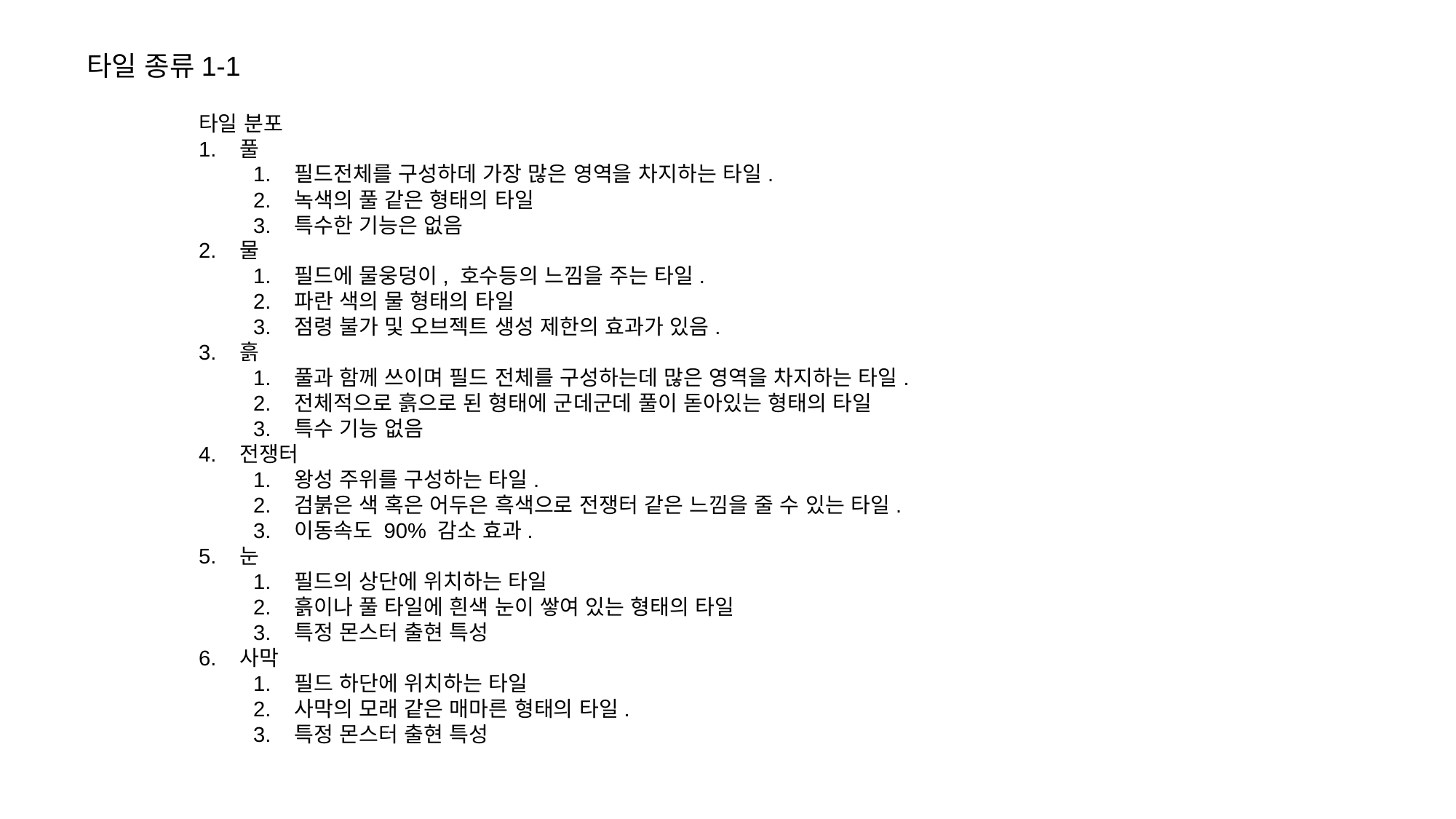

타일 종류1-1
타일 분포
풀
필드전체를 구성하데 가장 많은 영역을 차지하는 타일.
녹색의 풀 같은 형태의 타일
특수한 기능은 없음
물
필드에 물웅덩이, 호수등의 느낌을 주는 타일.
파란 색의 물 형태의 타일
점령 불가 및 오브젝트 생성 제한의 효과가 있음.
흙
풀과 함께 쓰이며 필드 전체를 구성하는데 많은 영역을 차지하는 타일.
전체적으로 흙으로 된 형태에 군데군데 풀이 돋아있는 형태의 타일
특수 기능 없음
전쟁터
왕성 주위를 구성하는 타일.
검붉은 색 혹은 어두은 흑색으로 전쟁터 같은 느낌을 줄 수 있는 타일.
이동속도 90% 감소 효과.
눈
필드의 상단에 위치하는 타일
흙이나 풀 타일에 흰색 눈이 쌓여 있는 형태의 타일
특정 몬스터 출현 특성
사막
필드 하단에 위치하는 타일
사막의 모래 같은 매마른 형태의 타일.
특정 몬스터 출현 특성